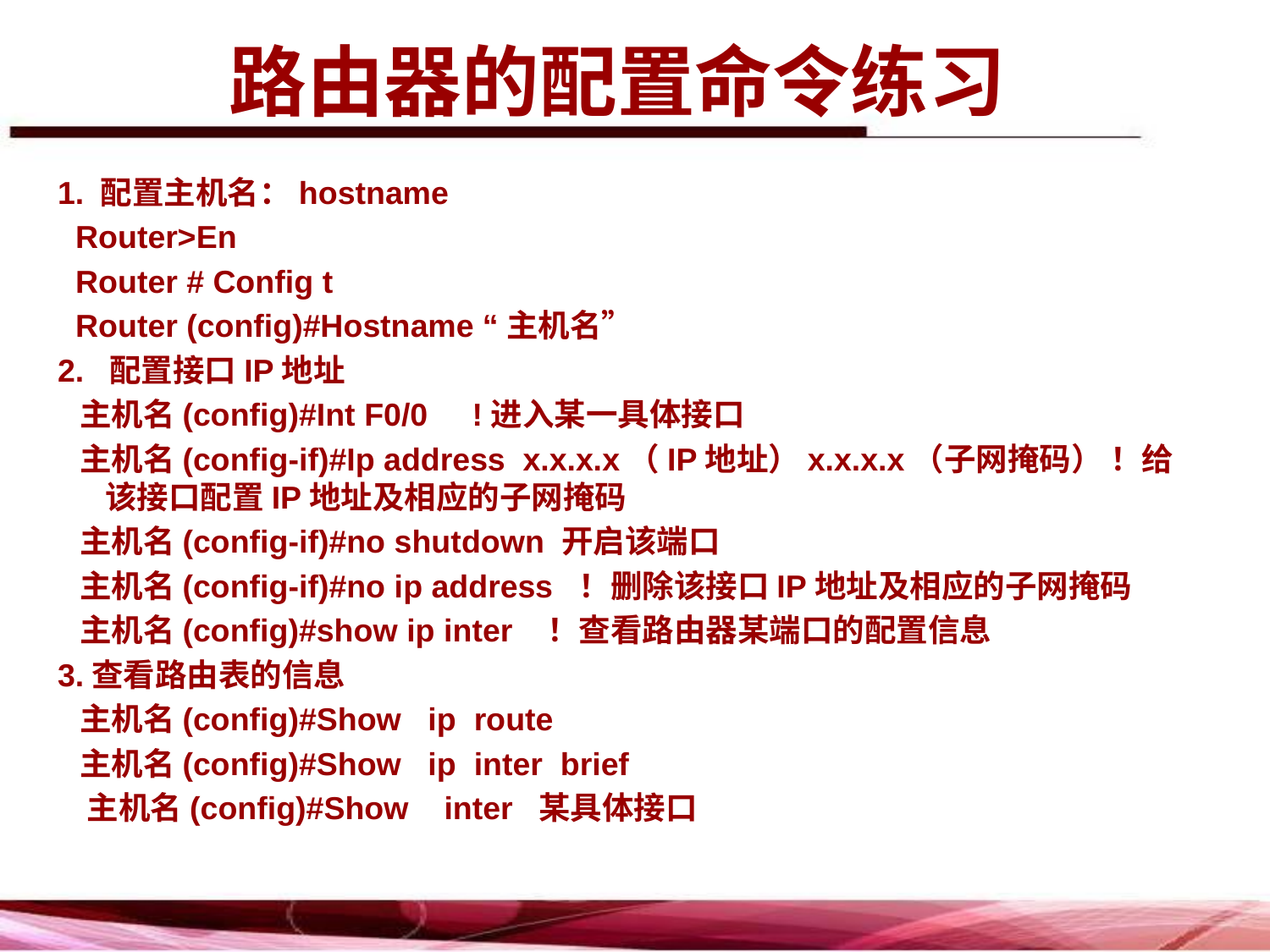

路由器的配置命令练习
1. 配置主机名：hostname
  Router>En
  Router # Config t
  Router (config)#Hostname “主机名”
2.  配置接口IP地址
  主机名(config)#Int F0/0     !进入某一具体接口
  主机名(config-if)#Ip address  x.x.x.x（IP地址）x.x.x.x（子网掩码） ！给该接口配置IP地址及相应的子网掩码
  主机名(config-if)#no shutdown 开启该端口
  主机名(config-if)#no ip address  ！删除该接口IP地址及相应的子网掩码
  主机名(config)#show ip inter   ！查看路由器某端口的配置信息
3.查看路由表的信息
  主机名(config)#Show   ip  route
  主机名(config)#Show   ip  inter  brief
   主机名(config)#Show    inter  某具体接口